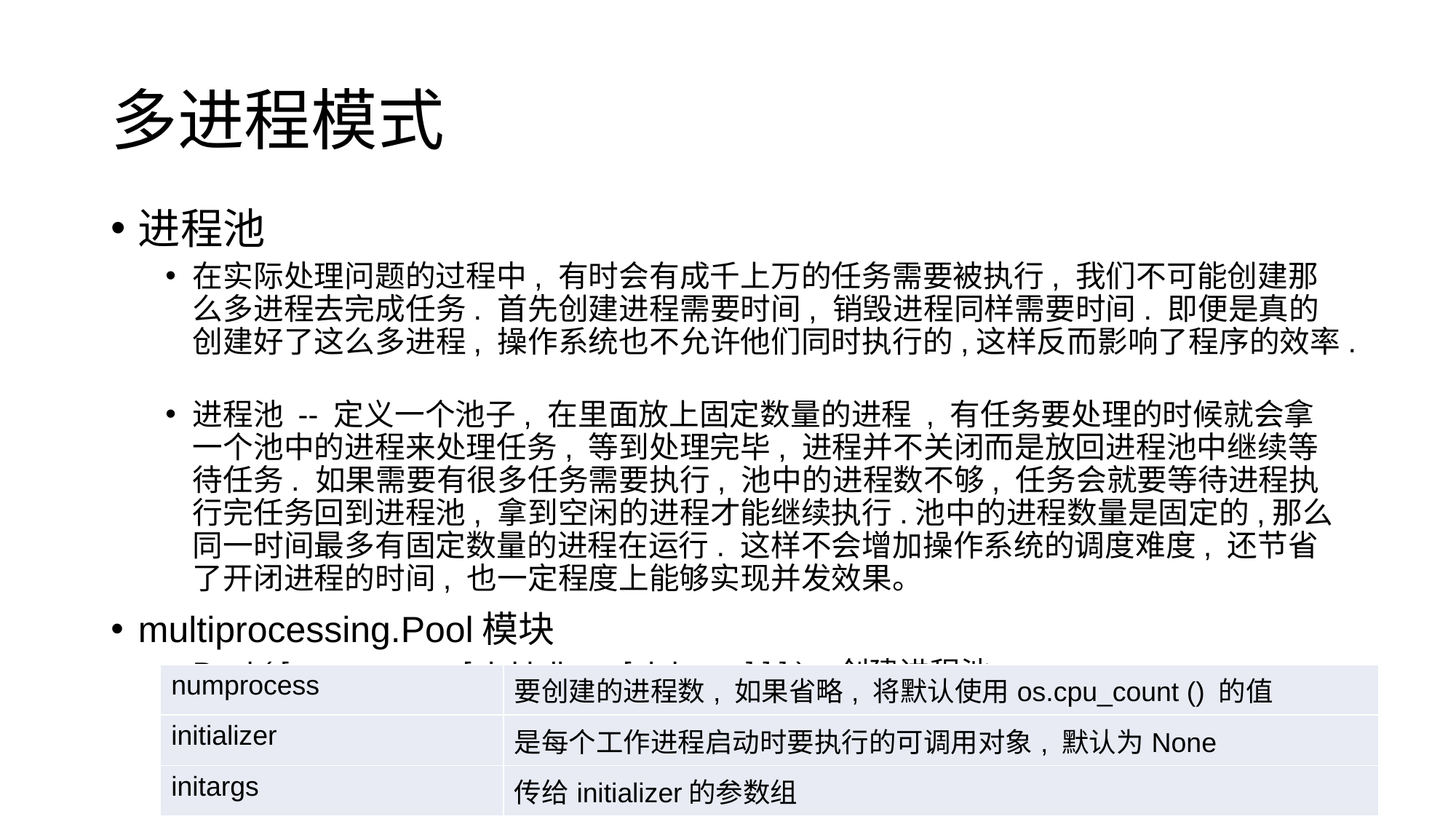

# 多进程模式
进程池
在实际处理问题的过程中, 有时会有成千上万的任务需要被执行, 我们不可能创建那么多进程去完成任务. 首先创建进程需要时间, 销毁进程同样需要时间. 即便是真的创建好了这么多进程, 操作系统也不允许他们同时执行的,这样反而影响了程序的效率.
进程池 -- 定义一个池子, 在里面放上固定数量的进程 , 有任务要处理的时候就会拿一个池中的进程来处理任务, 等到处理完毕, 进程并不关闭而是放回进程池中继续等待任务. 如果需要有很多任务需要执行, 池中的进程数不够, 任务会就要等待进程执行完任务回到进程池, 拿到空闲的进程才能继续执行.池中的进程数量是固定的,那么同一时间最多有固定数量的进程在运行. 这样不会增加操作系统的调度难度, 还节省了开闭进程的时间, 也一定程度上能够实现并发效果。
multiprocessing.Pool模块
Pool ( [numprocess [ ,initializer  [, initargs] ] ] ) : 创建进程池

| numprocess | 要创建的进程数, 如果省略, 将默认使用os.cpu\_count () 的值 |
| --- | --- |
| initializer | 是每个工作进程启动时要执行的可调用对象, 默认为None |
| initargs | 传给initializer的参数组 |